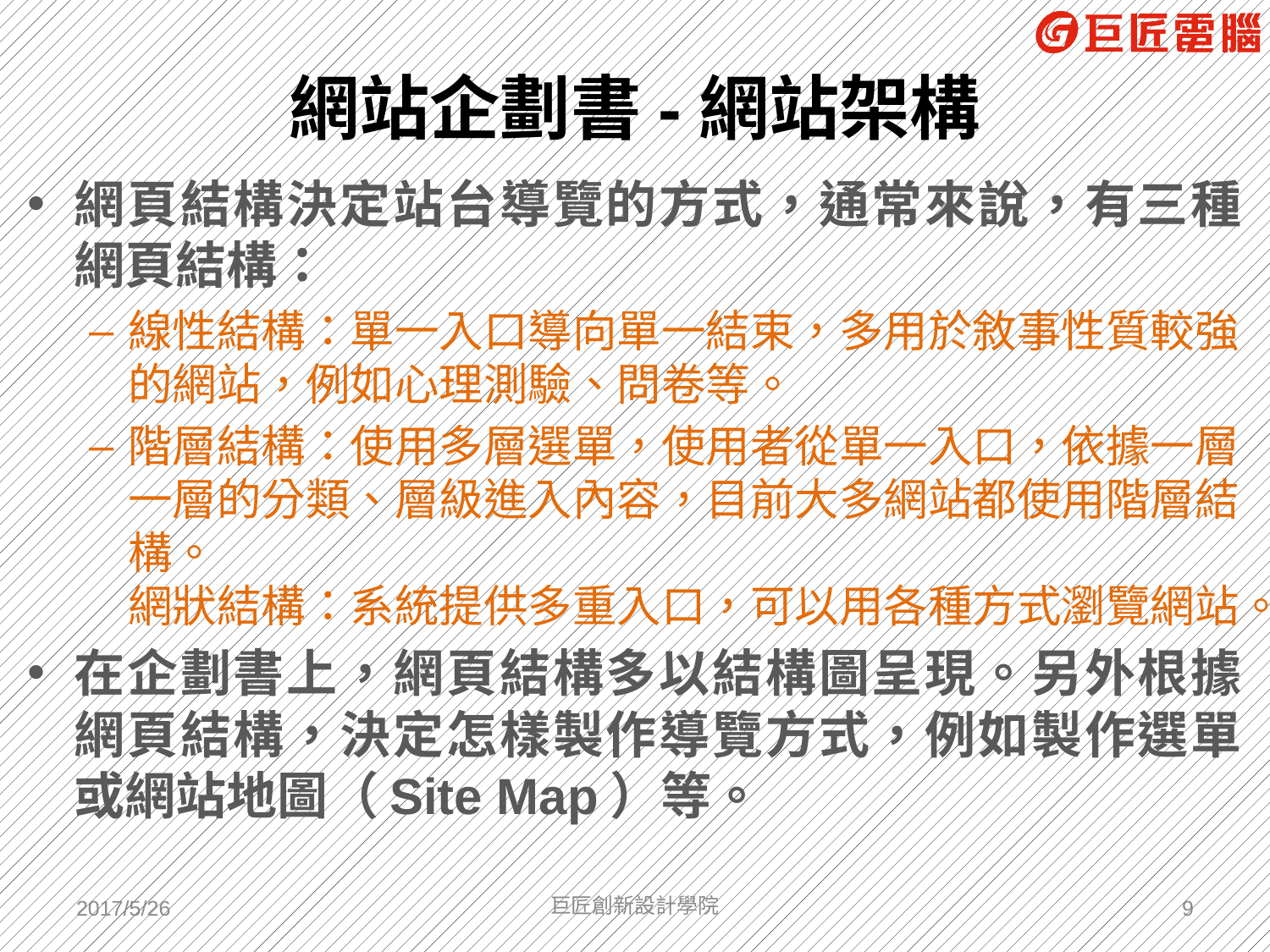

# 網站企劃書-網站架構
網頁結構決定站台導覽的方式，通常來說，有三種網頁結構：
線性結構：單一入口導向單一結束，多用於敘事性質較強的網站，例如心理測驗、問卷等。
階層結構：使用多層選單，使用者從單一入口，依據一層一層的分類、層級進入內容，目前大多網站都使用階層結構。
網狀結構：系統提供多重入口，可以用各種方式瀏覽網站。
在企劃書上，網頁結構多以結構圖呈現。另外根據網頁結構，決定怎樣製作導覽方式，例如製作選單或網站地圖（Site Map）等。

2017/5/26
巨匠創新設計學院
9